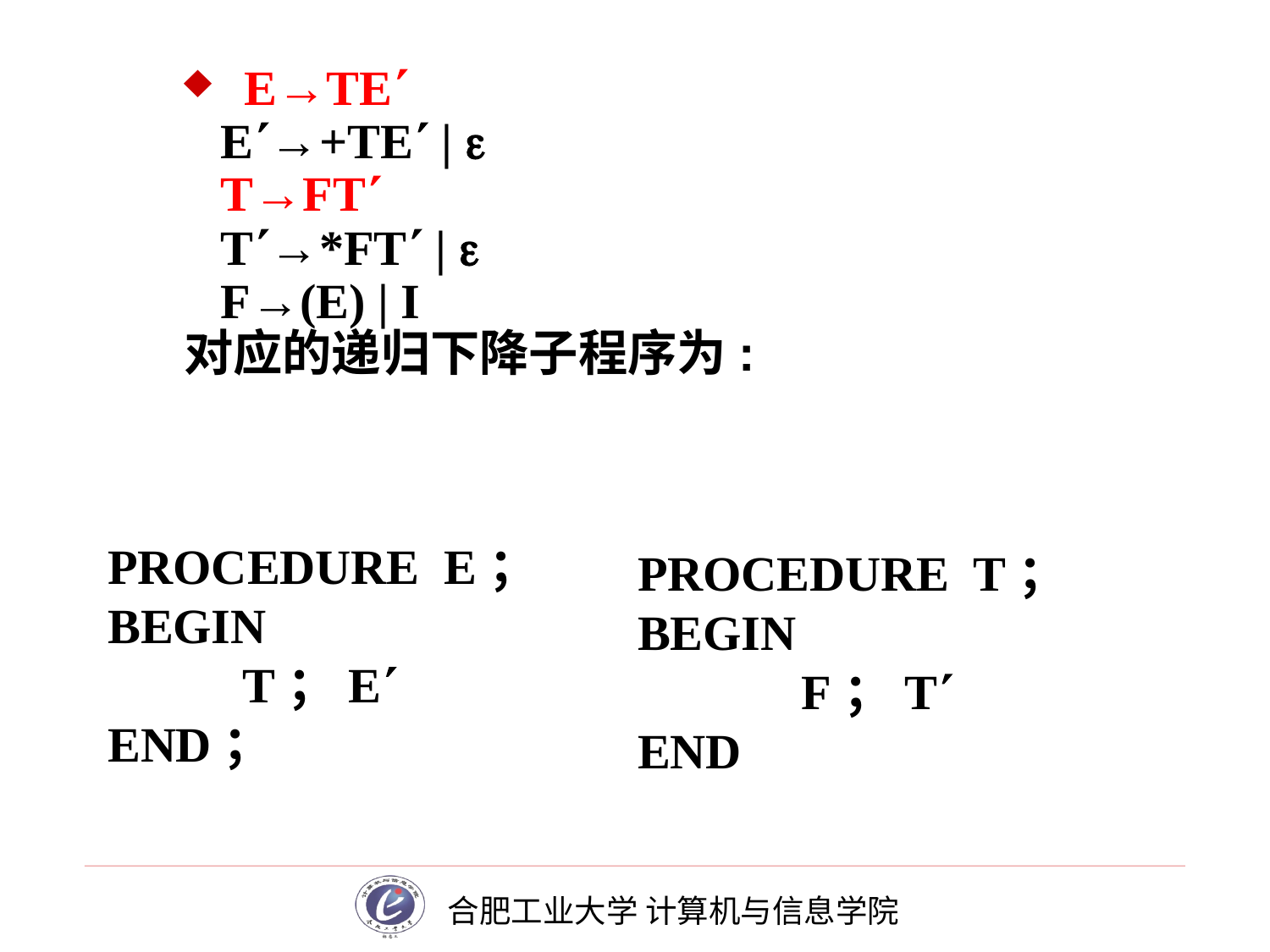

# E→TE′
   E′→+TE′ | ε
   T→FT′
   T′→*FT′ | ε
   F→(E) | I
对应的递归下降子程序为:

PROCEDURE  E；
BEGIN
           T；E′
END；

PROCEDURE  T；
BEGIN
	   F；T′
END